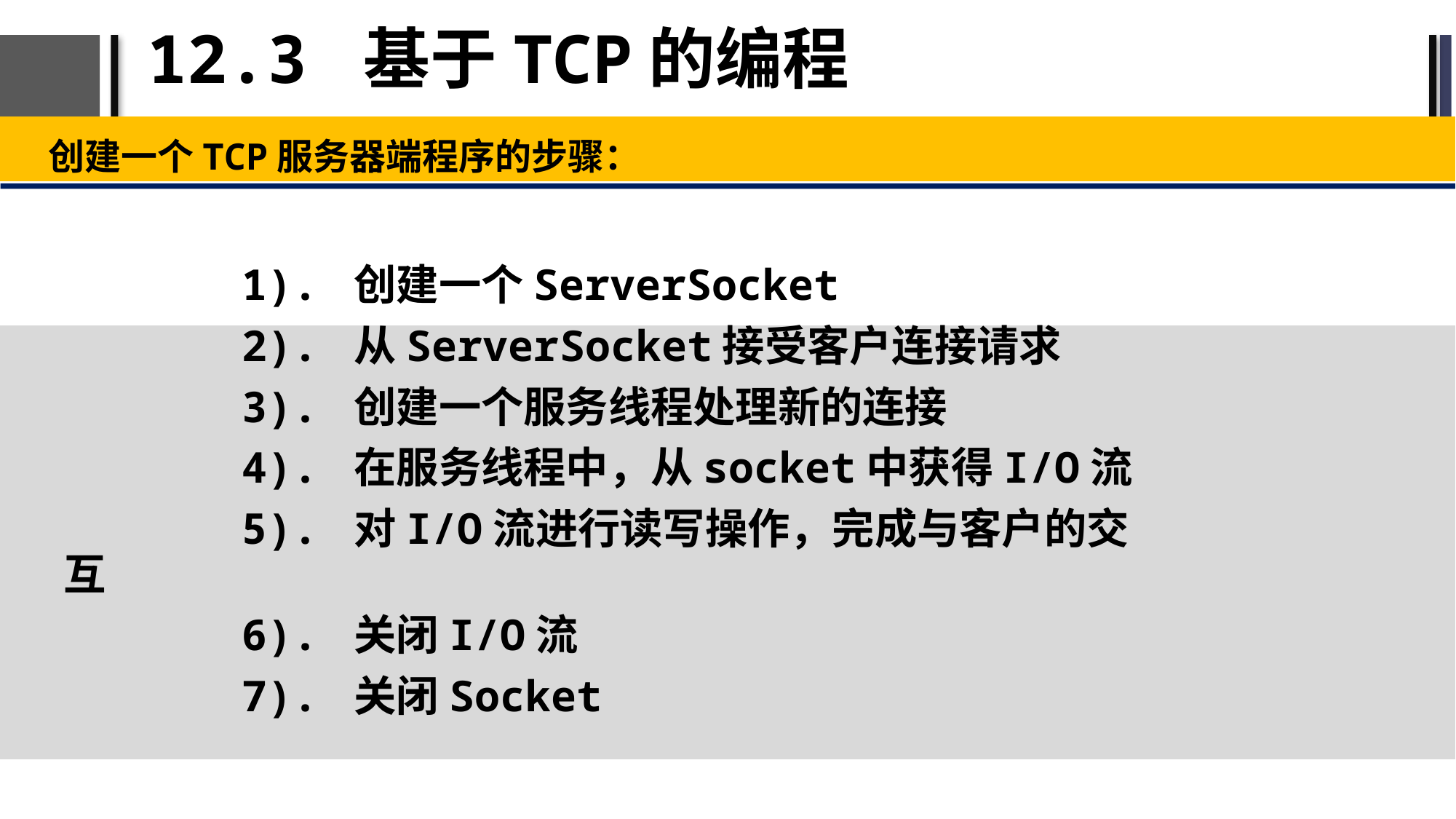

# 12.3 基于TCP的编程

创建一个TCP服务器端程序的步骤：

       1). 创建一个ServerSocket
       2). 从ServerSocket接受客户连接请求
       3). 创建一个服务线程处理新的连接
       4). 在服务线程中，从socket中获得I/O流
       5). 对I/O流进行读写操作，完成与客户的交互
       6). 关闭I/O流
       7). 关闭Socket